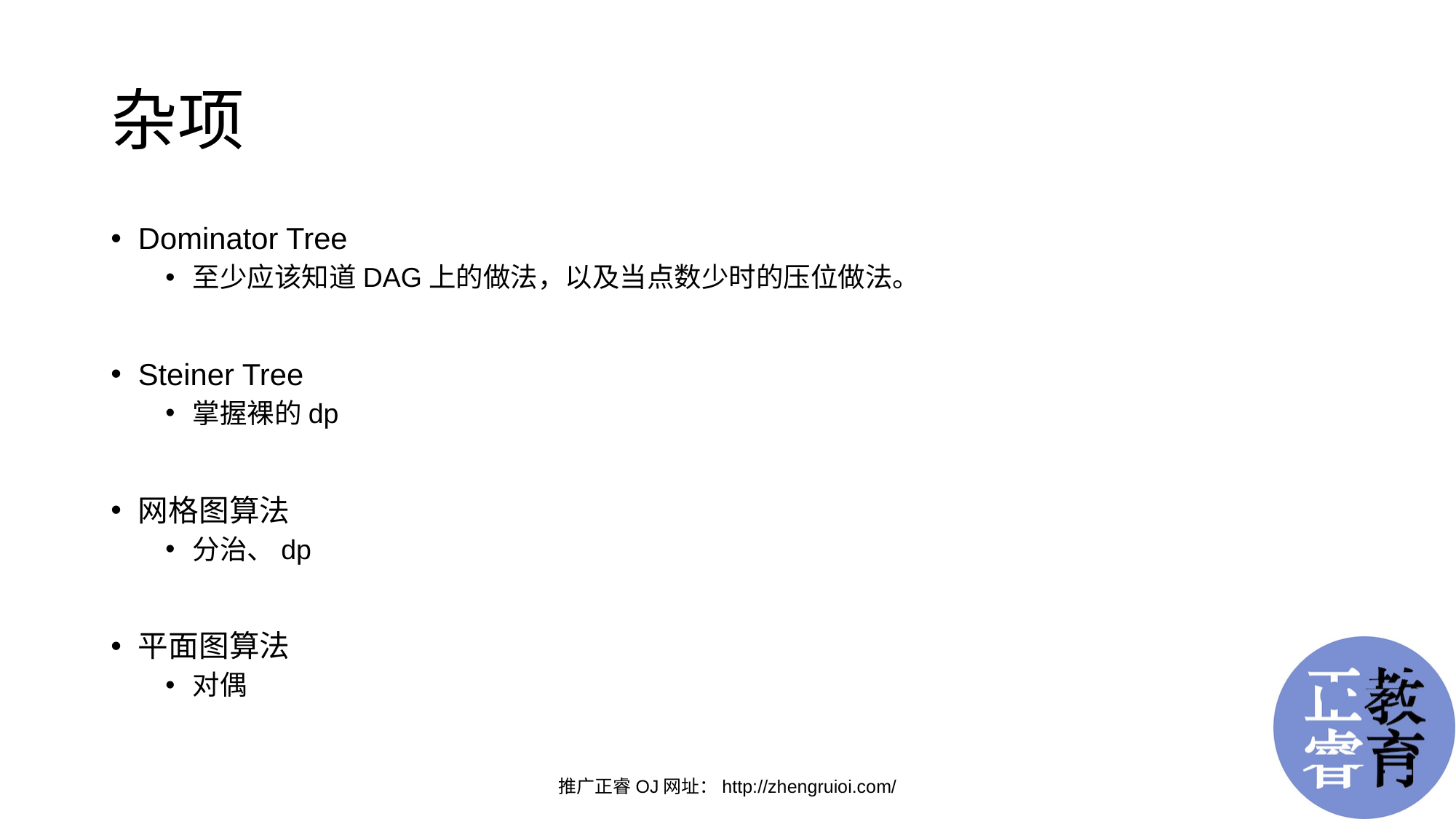

# 杂项
Dominator Tree
至少应该知道DAG上的做法，以及当点数少时的压位做法。

Steiner Tree
掌握裸的dp

网格图算法
分治、dp

平面图算法
对偶